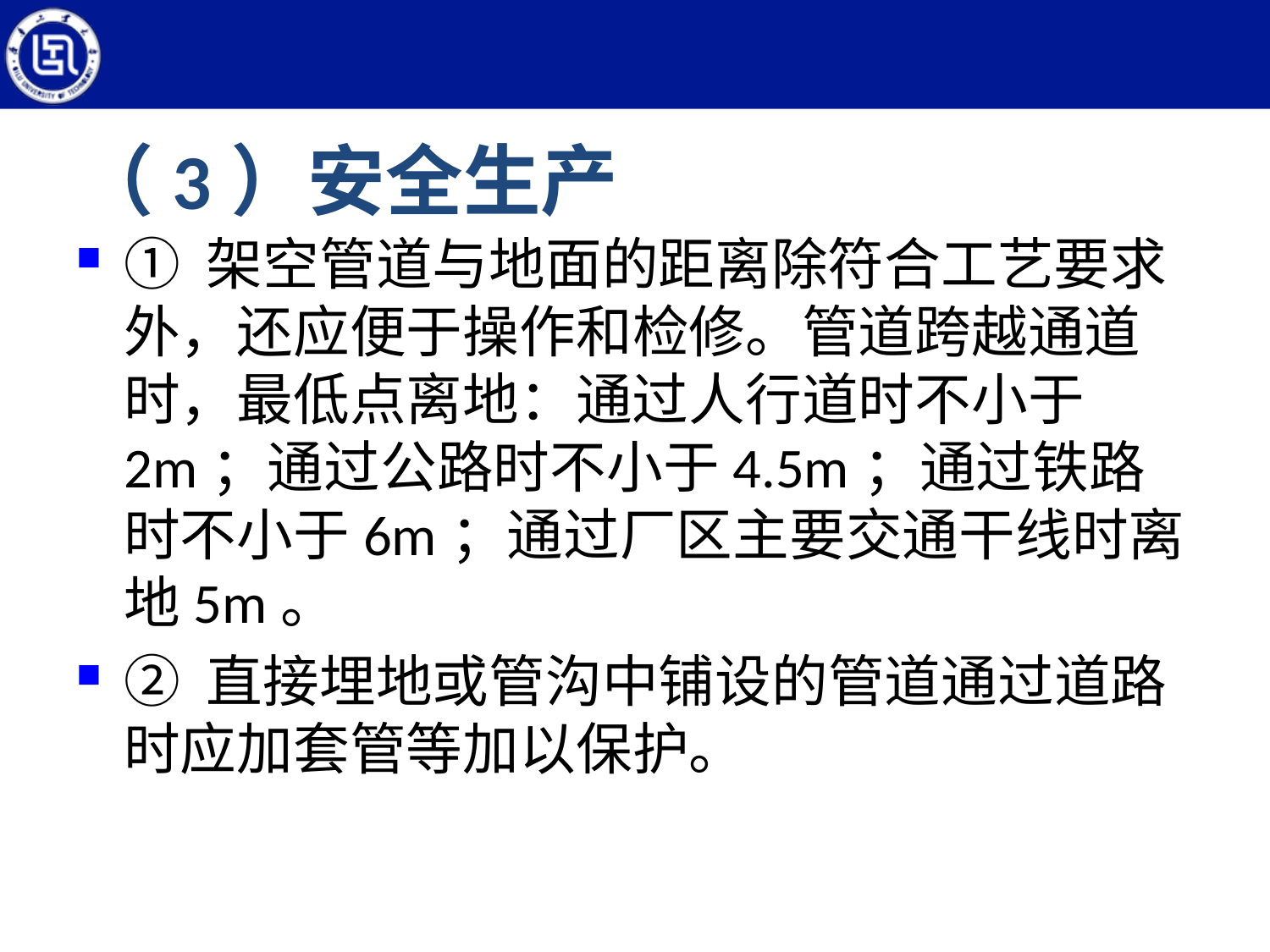

# （3）安全生产
① 架空管道与地面的距离除符合工艺要求外，还应便于操作和检修。管道跨越通道时，最低点离地：通过人行道时不小于2m；通过公路时不小于4.5m；通过铁路时不小于6m；通过厂区主要交通干线时离地5m。
② 直接埋地或管沟中铺设的管道通过道路时应加套管等加以保护。